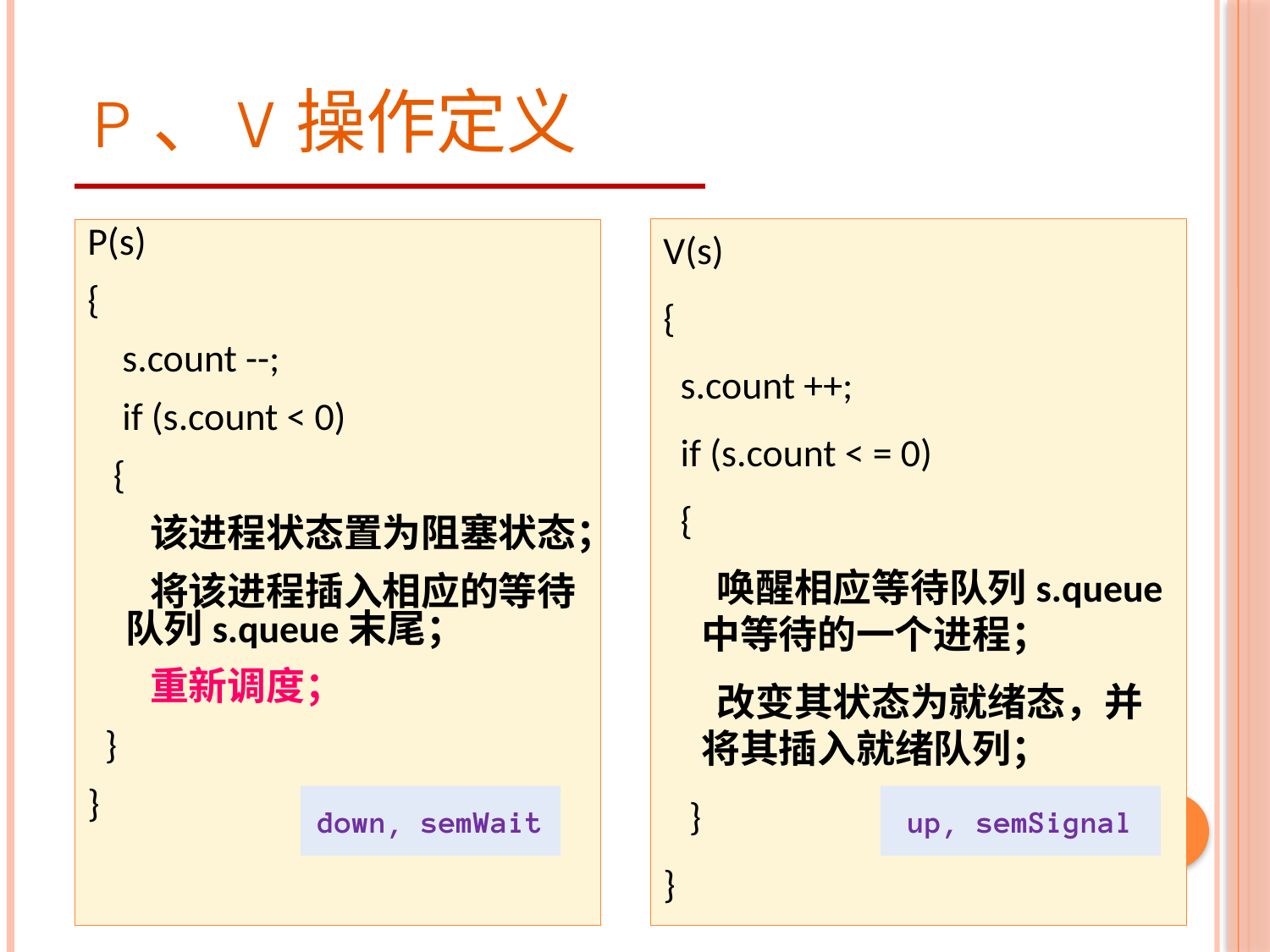

# P、V操作定义
V(s)
{
  s.count ++;
  if (s.count < = 0)
  {
     唤醒相应等待队列s.queue中等待的一个进程；
     改变其状态为就绪态，并将其插入就绪队列；
   }
}
P(s)
{
    s.count --;
    if (s.count < 0)
   {
      该进程状态置为阻塞状态；
      将该进程插入相应的等待队列s.queue末尾；
      重新调度；
  }
}
down, semWait
up, semSignal